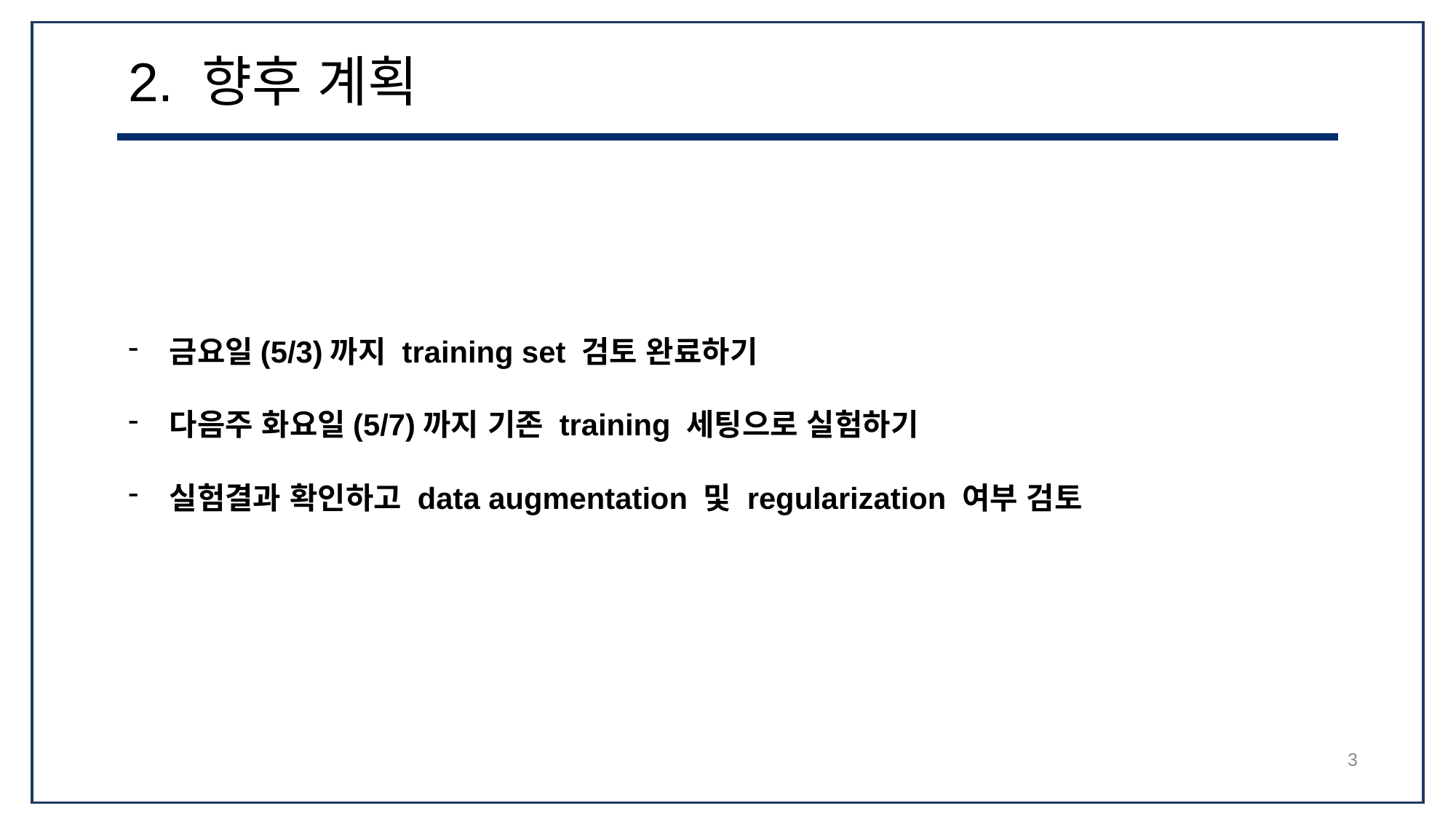

# 2. 향후 계획
금요일(5/3)까지 training set 검토 완료하기

다음주 화요일(5/7)까지 기존 training 세팅으로 실험하기

실험결과 확인하고 data augmentation 및 regularization 여부 검토
3